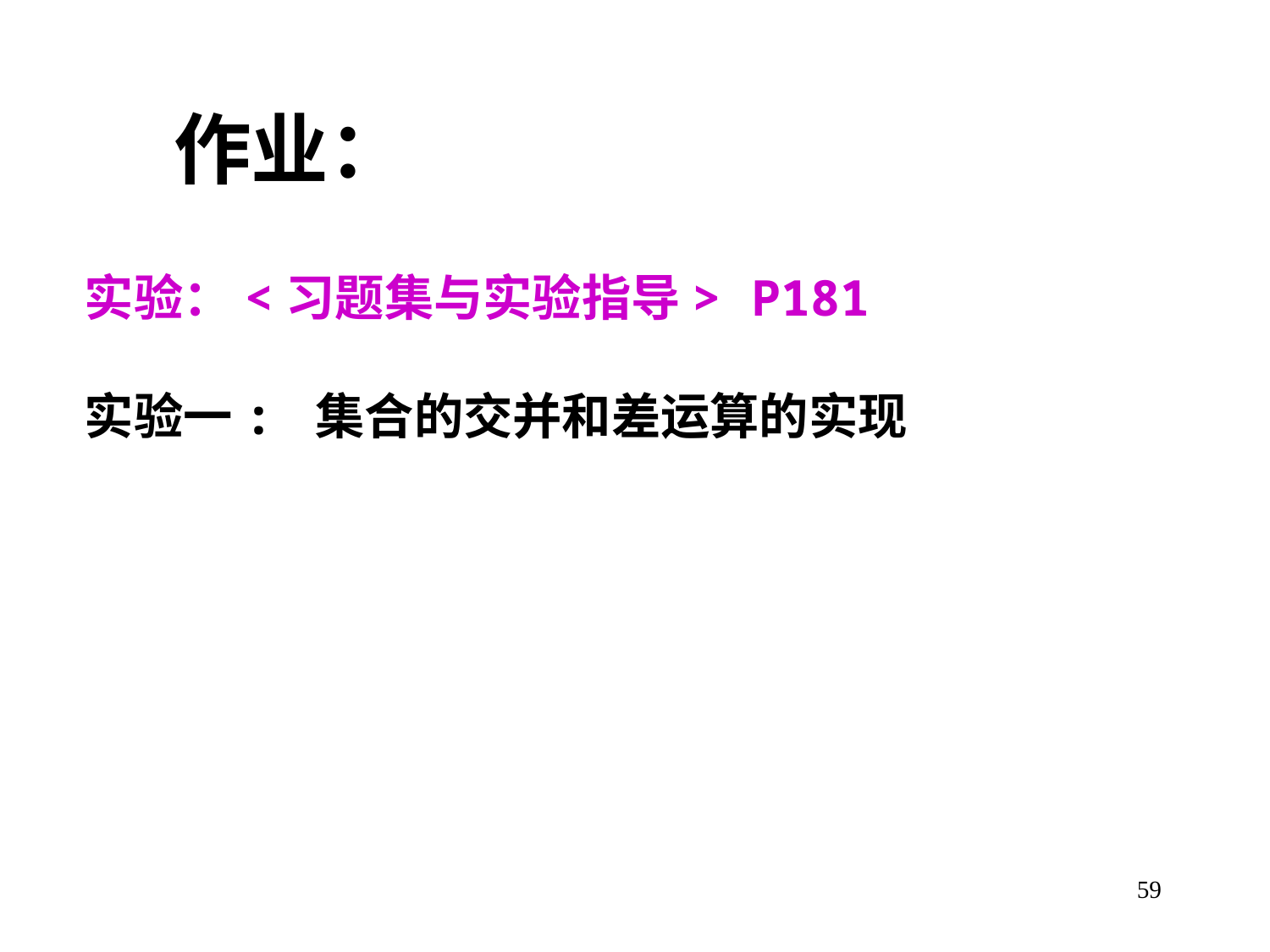

# 作业：
  实验：<习题集与实验指导> P181

  实验一: 集合的交并和差运算的实现
59